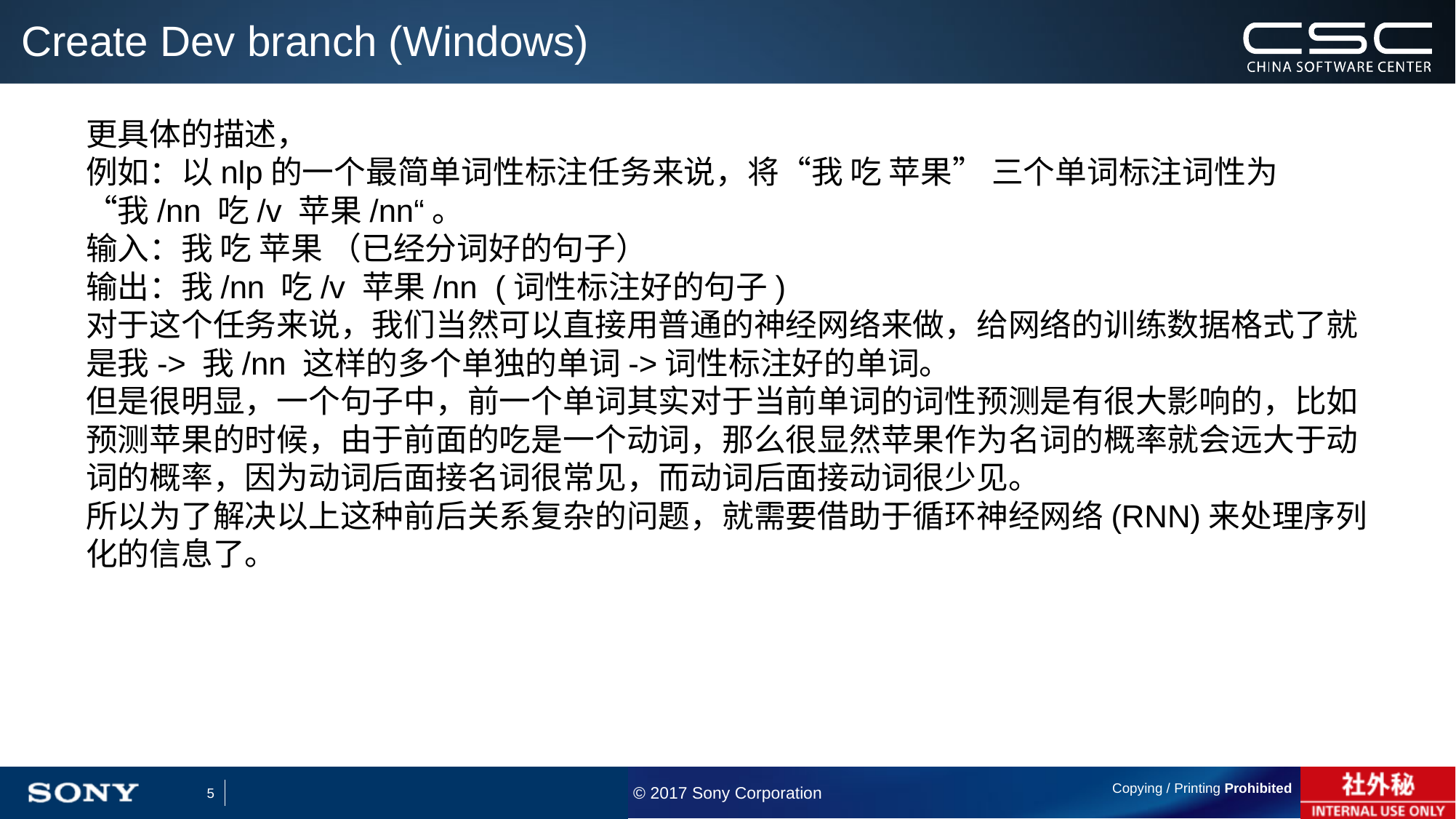

# Create Dev branch (Windows)
更具体的描述，
例如：以nlp的一个最简单词性标注任务来说，将“我 吃 苹果” 三个单词标注词性为 “我/nn 吃/v 苹果/nn“。
输入：我 吃 苹果 （已经分词好的句子）
输出：我/nn 吃/v 苹果/nn  (词性标注好的句子)
对于这个任务来说，我们当然可以直接用普通的神经网络来做，给网络的训练数据格式了就是我-> 我/nn 这样的多个单独的单词->词性标注好的单词。
但是很明显，一个句子中，前一个单词其实对于当前单词的词性预测是有很大影响的，比如预测苹果的时候，由于前面的吃是一个动词，那么很显然苹果作为名词的概率就会远大于动词的概率，因为动词后面接名词很常见，而动词后面接动词很少见。
所以为了解决以上这种前后关系复杂的问题，就需要借助于循环神经网络(RNN)来处理序列化的信息了。